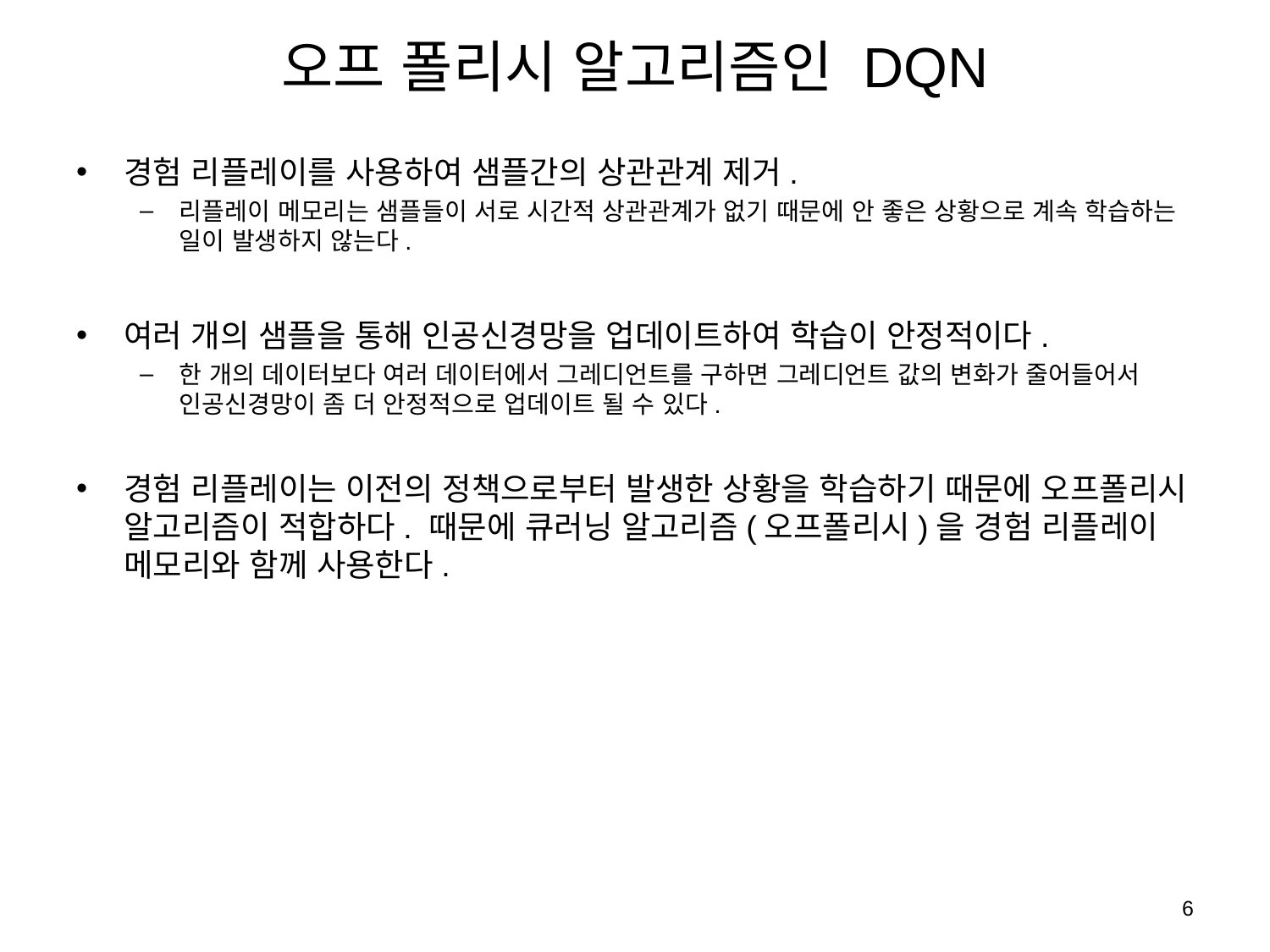

# 오프 폴리시 알고리즘인 DQN
경험 리플레이를 사용하여 샘플간의 상관관계 제거.
리플레이 메모리는 샘플들이 서로 시간적 상관관계가 없기 때문에 안 좋은 상황으로 계속 학습하는 일이 발생하지 않는다.

여러 개의 샘플을 통해 인공신경망을 업데이트하여 학습이 안정적이다.
한 개의 데이터보다 여러 데이터에서 그레디언트를 구하면 그레디언트 값의 변화가 줄어들어서 인공신경망이 좀 더 안정적으로 업데이트 될 수 있다.

경험 리플레이는 이전의 정책으로부터 발생한 상황을 학습하기 때문에 오프폴리시 알고리즘이 적합하다. 때문에 큐러닝 알고리즘(오프폴리시)을 경험 리플레이 메모리와 함께 사용한다.

6